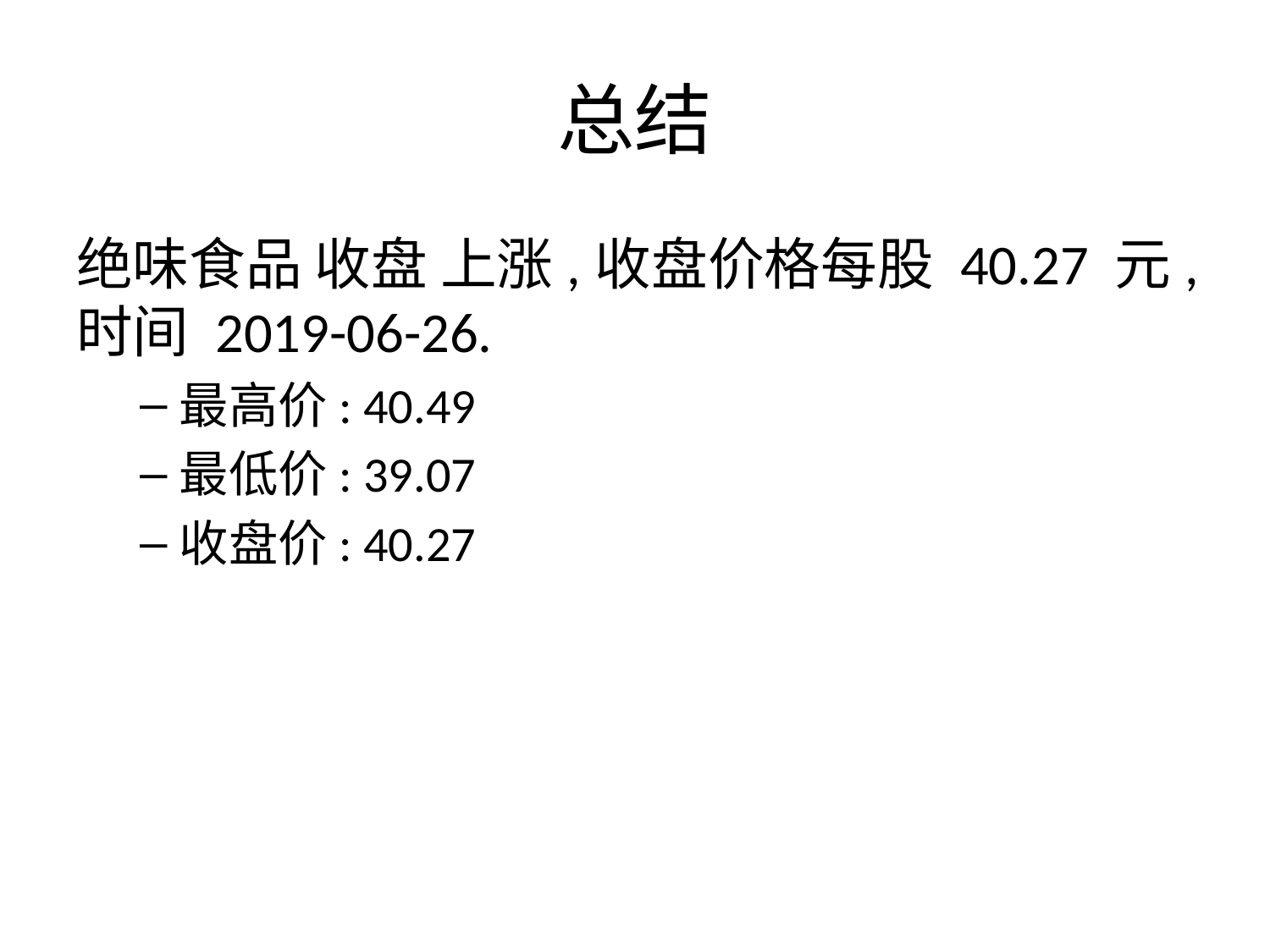

# 总结
绝味食品 收盘 上涨,收盘价格每股 40.27 元,时间 2019-06-26.
最高价: 40.49
最低价: 39.07
收盘价: 40.27